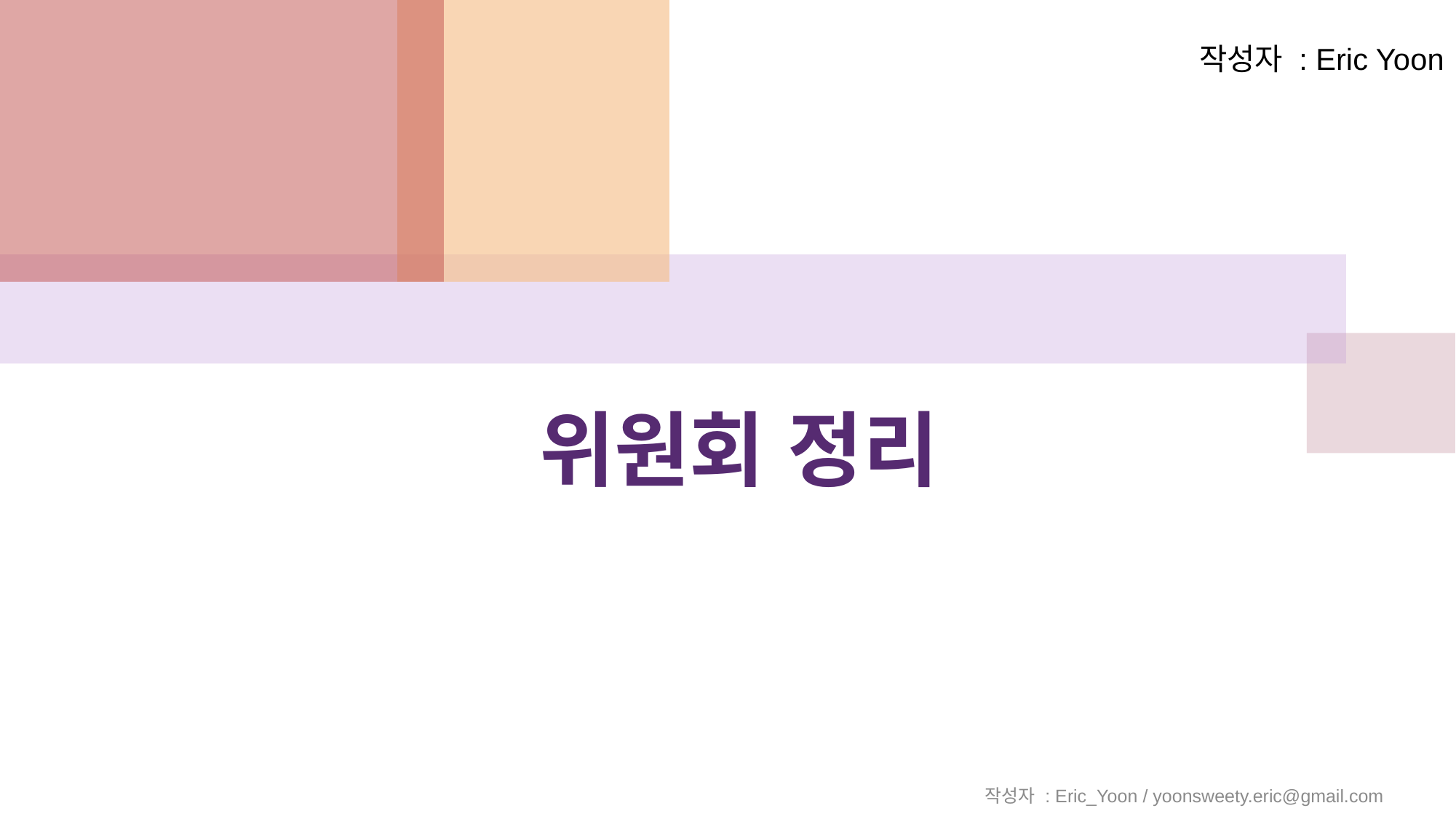

작성자 : Eric Yoon
# 위원회 정리
작성자 : Eric_Yoon / yoonsweety.eric@gmail.com